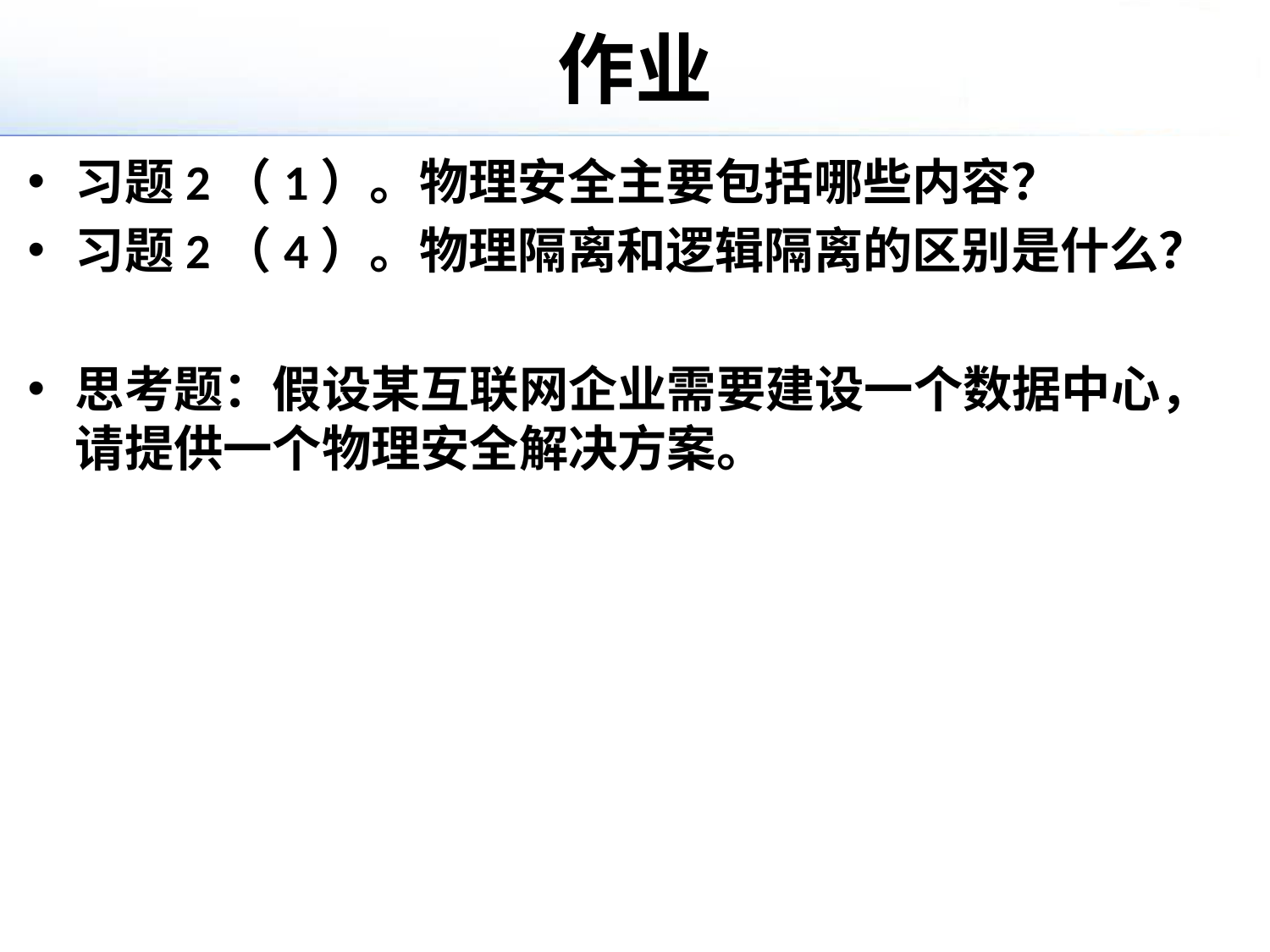

# 作业
习题2（1）。物理安全主要包括哪些内容？
习题2（4）。物理隔离和逻辑隔离的区别是什么？

思考题：假设某互联网企业需要建设一个数据中心，请提供一个物理安全解决方案。